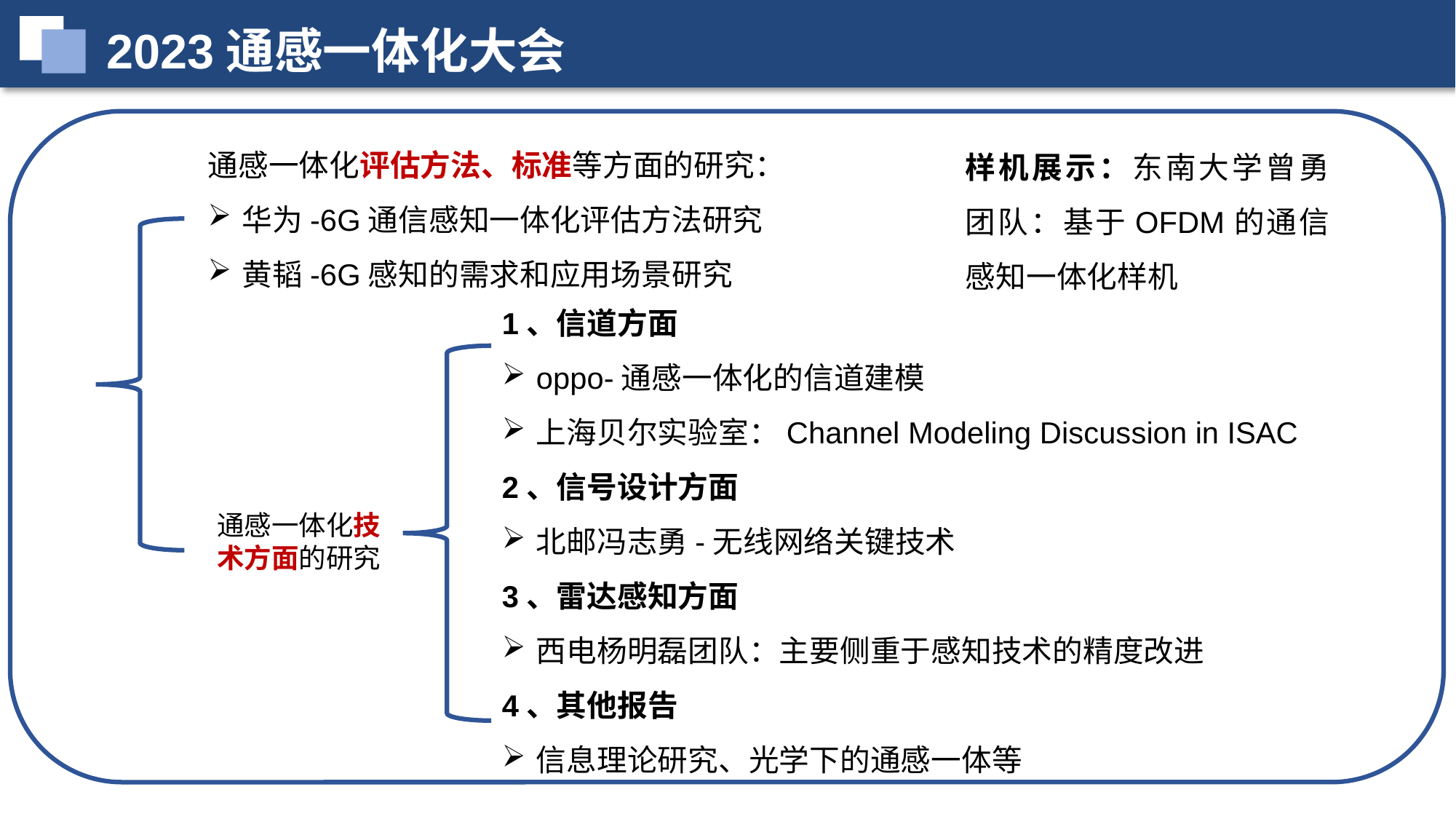

2023通感一体化大会

通感一体化评估方法、标准等方面的研究：
华为-6G通信感知一体化评估方法研究
黄韬-6G感知的需求和应用场景研究
样机展示：东南大学曾勇团队：基于OFDM的通信感知一体化样机

1、信道方面
oppo-通感一体化的信道建模
上海贝尔实验室：Channel Modeling Discussion in ISAC
2、信号设计方面
北邮冯志勇-无线网络关键技术
3、雷达感知方面
西电杨明磊团队：主要侧重于感知技术的精度改进
4、其他报告
信息理论研究、光学下的通感一体等

通感一体化技术方面的研究